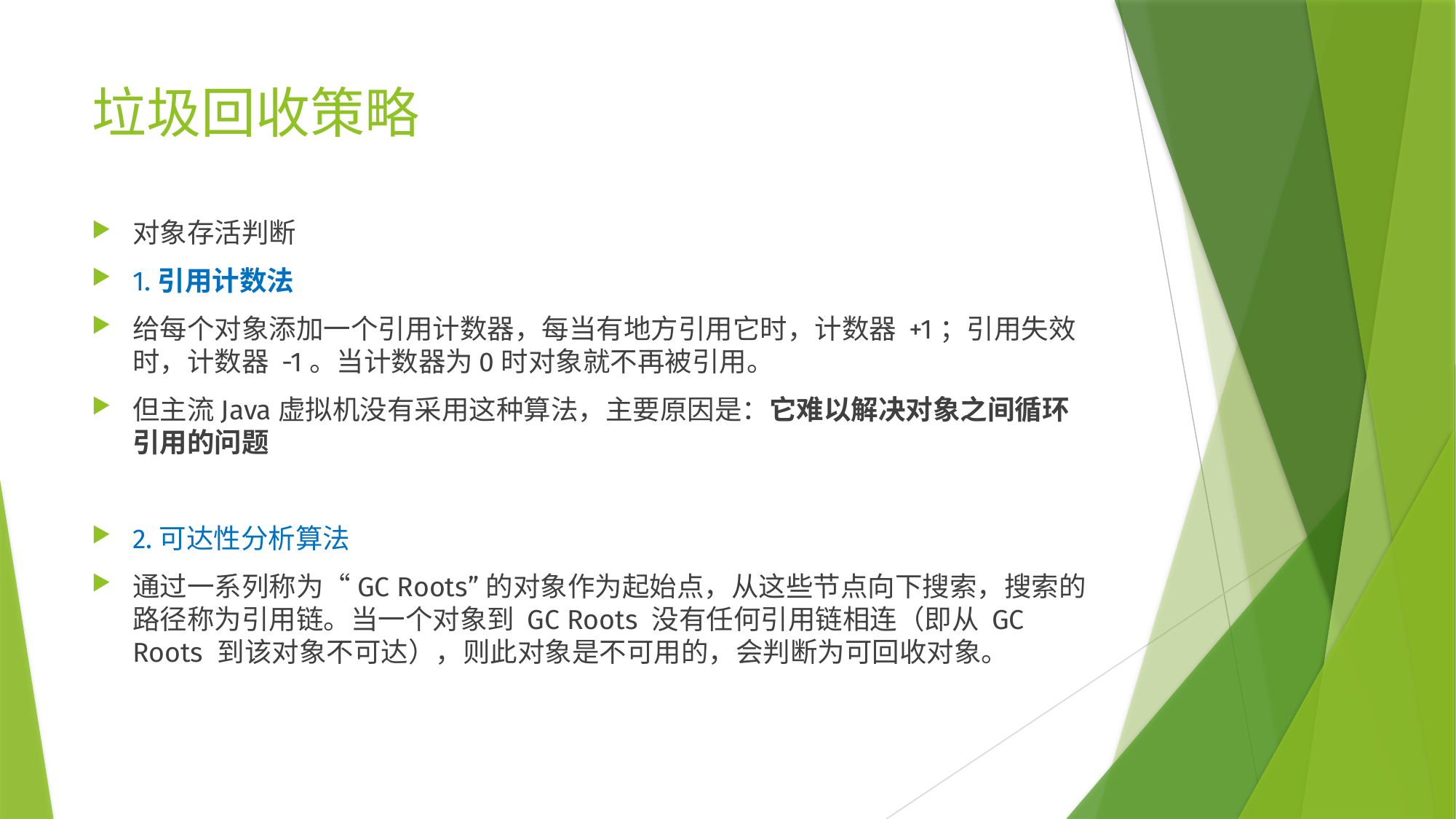

# 垃圾回收策略
对象存活判断
1.引用计数法
给每个对象添加一个引用计数器，每当有地方引用它时，计数器 +1；引用失效时，计数器 -1。当计数器为0时对象就不再被引用。
但主流Java虚拟机没有采用这种算法，主要原因是：它难以解决对象之间循环引用的问题

2.可达性分析算法
通过一系列称为“GC Roots”的对象作为起始点，从这些节点向下搜索，搜索的路径称为引用链。当一个对象到 GC Roots 没有任何引用链相连（即从 GC Roots 到该对象不可达），则此对象是不可用的，会判断为可回收对象。